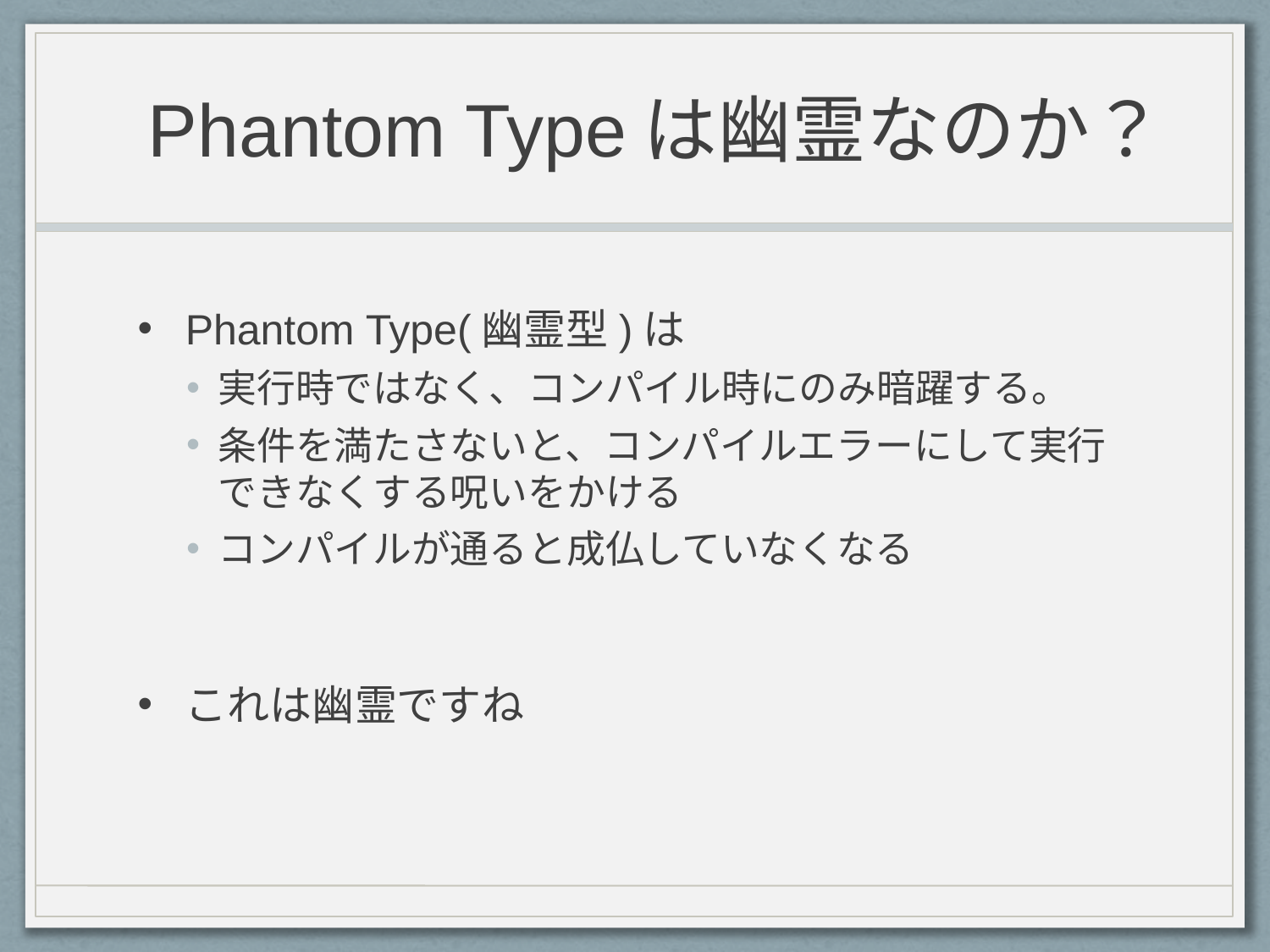

# Phantom Typeは幽霊なのか？
Phantom Type(幽霊型)は
実行時ではなく、コンパイル時にのみ暗躍する。
条件を満たさないと、コンパイルエラーにして実行できなくする呪いをかける
コンパイルが通ると成仏していなくなる

これは幽霊ですね